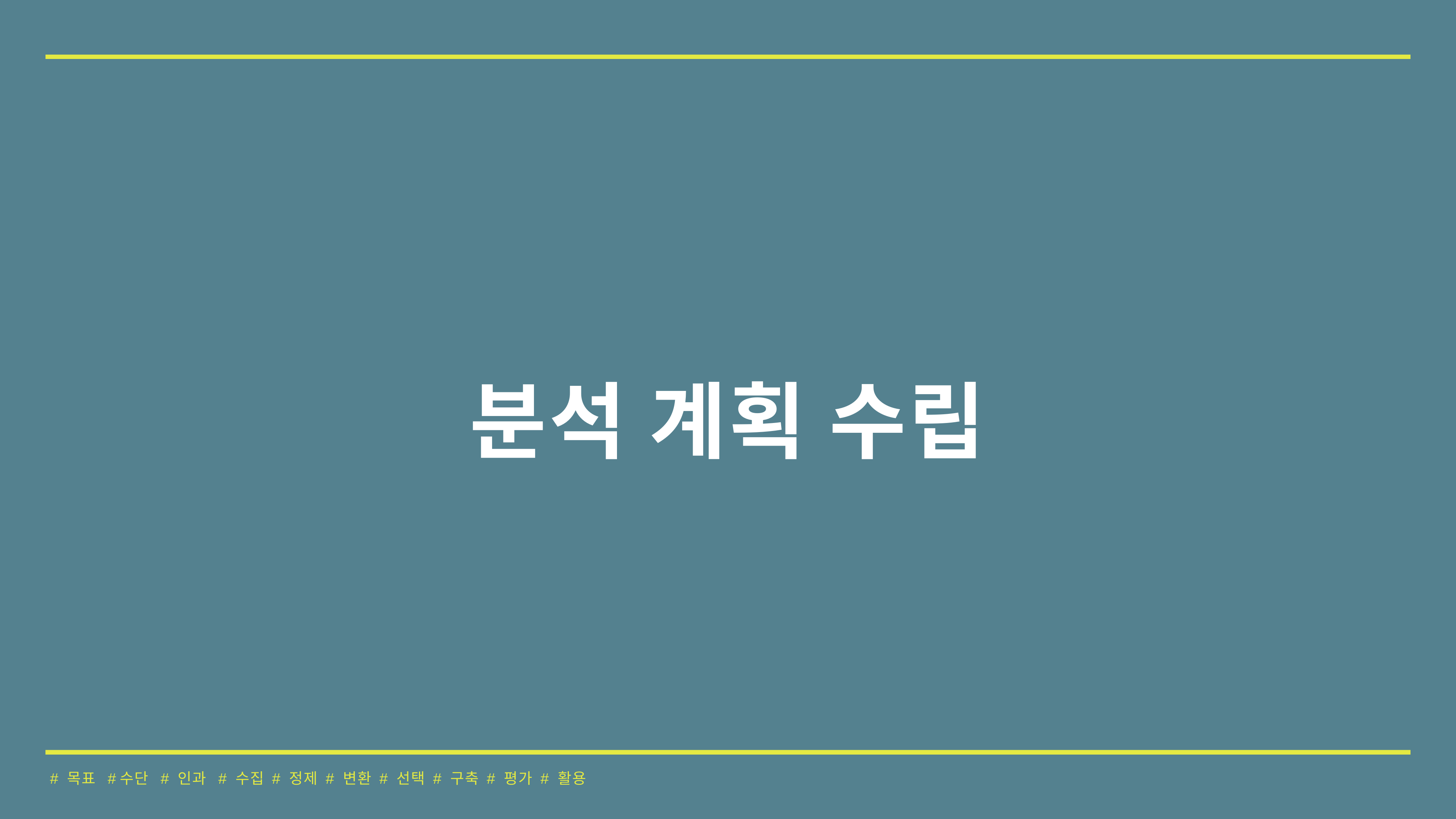

# 분석 계획 수립
# 목표  #수단  # 인과  # 수집 # 정제 # 변환 # 선택 # 구축 # 평가 # 활용